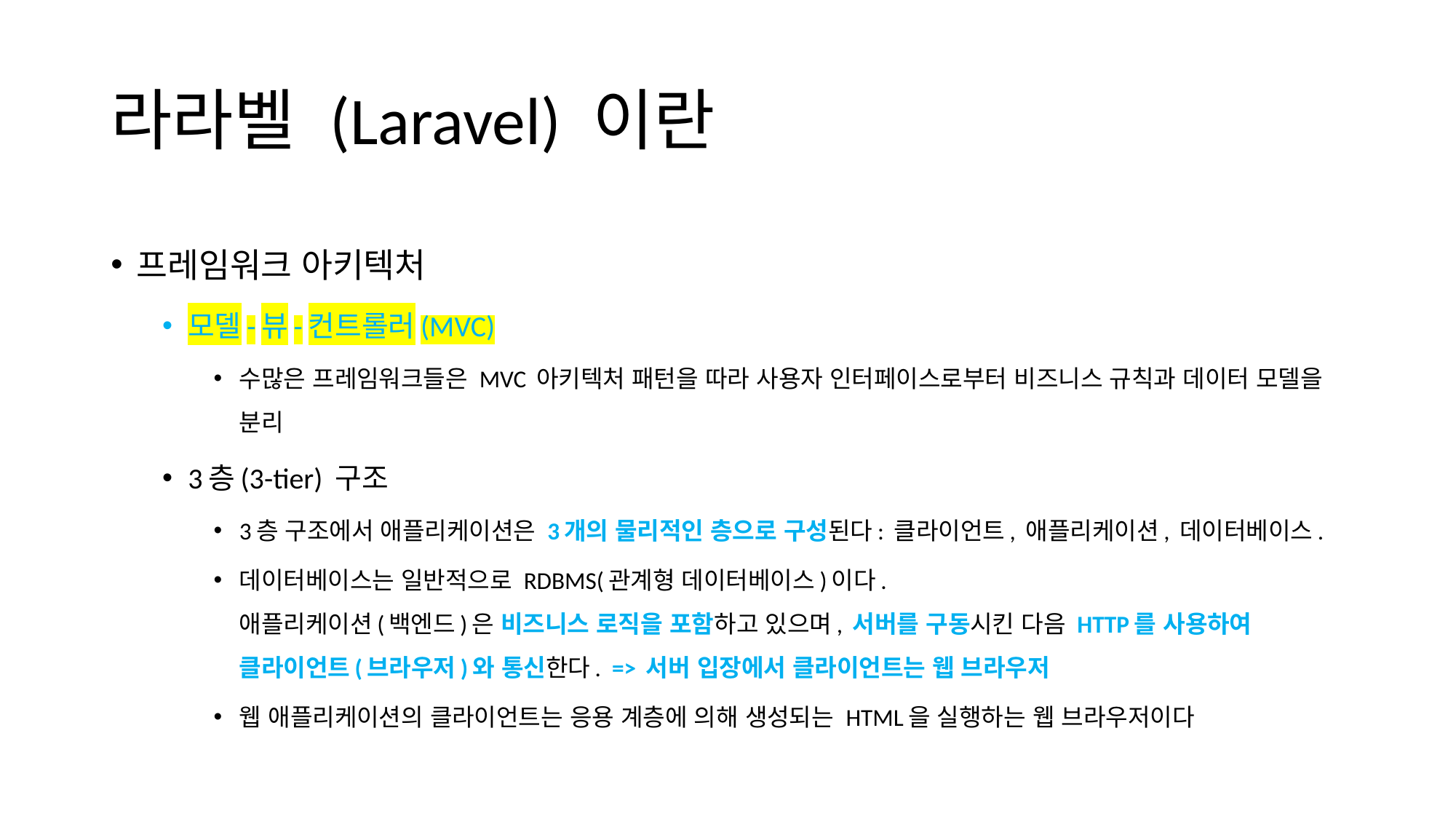

# 라라벨 (Laravel) 이란
프레임워크 아키텍처
모델-뷰-컨트롤러(MVC)
수많은 프레임워크들은 MVC 아키텍처 패턴을 따라 사용자 인터페이스로부터 비즈니스 규칙과 데이터 모델을 분리
3층(3-tier) 구조
3층 구조에서 애플리케이션은 3개의 물리적인 층으로 구성된다: 클라이언트, 애플리케이션, 데이터베이스.
데이터베이스는 일반적으로 RDBMS(관계형 데이터베이스)이다.
애플리케이션(백엔드)은 비즈니스 로직을 포함하고 있으며, 서버를 구동시킨 다음 HTTP를 사용하여 클라이언트(브라우저)와 통신한다.  => 서버 입장에서 클라이언트는 웹 브라우저
웹 애플리케이션의 클라이언트는 응용 계층에 의해 생성되는 HTML을 실행하는 웹 브라우저이다